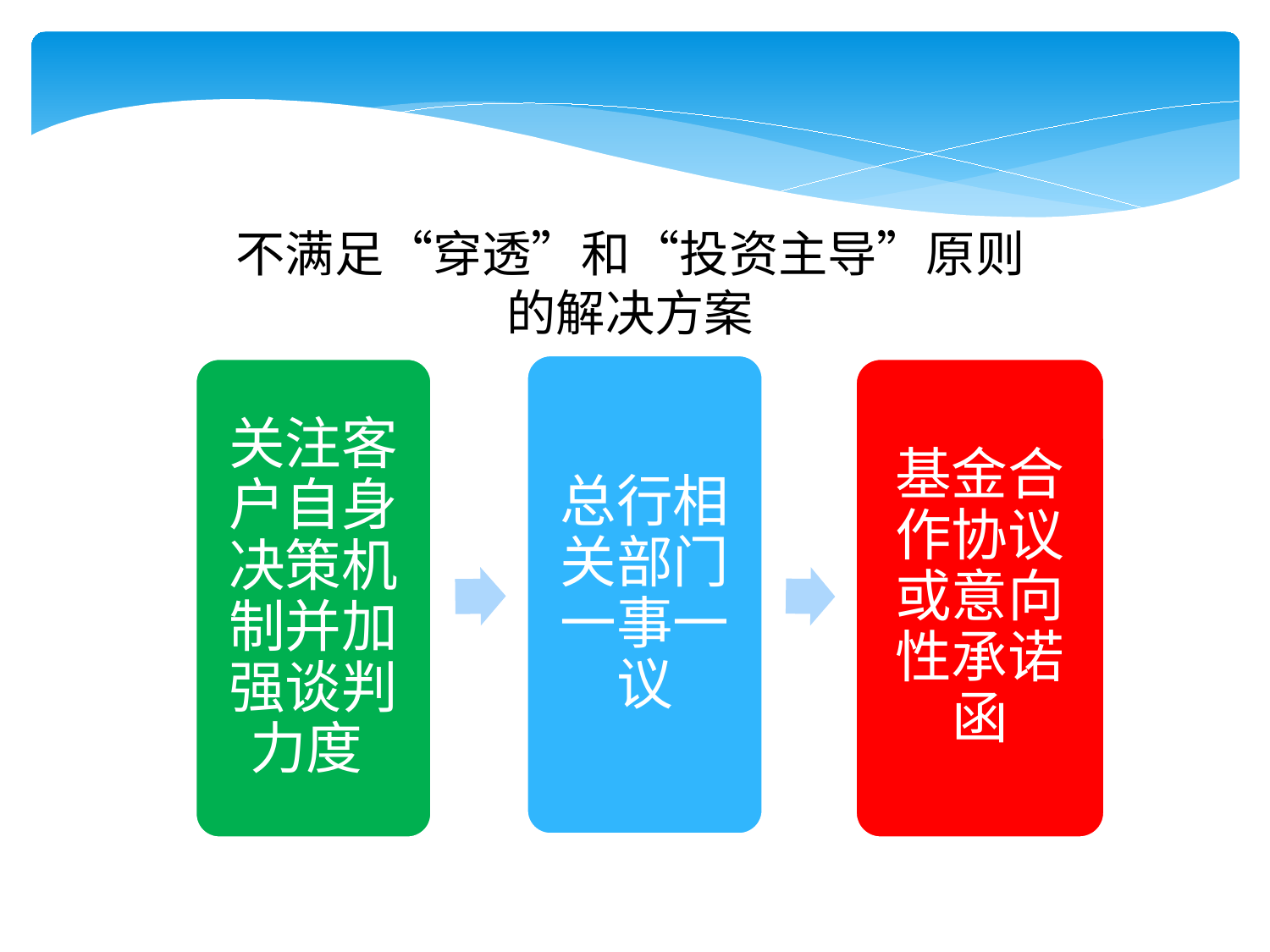

不满足“穿透”和“投资主导”原则的解决方案
关注客户自身决策机制并加强谈判力度

总行相关部门一事一议

基金合作协议或意向性承诺函